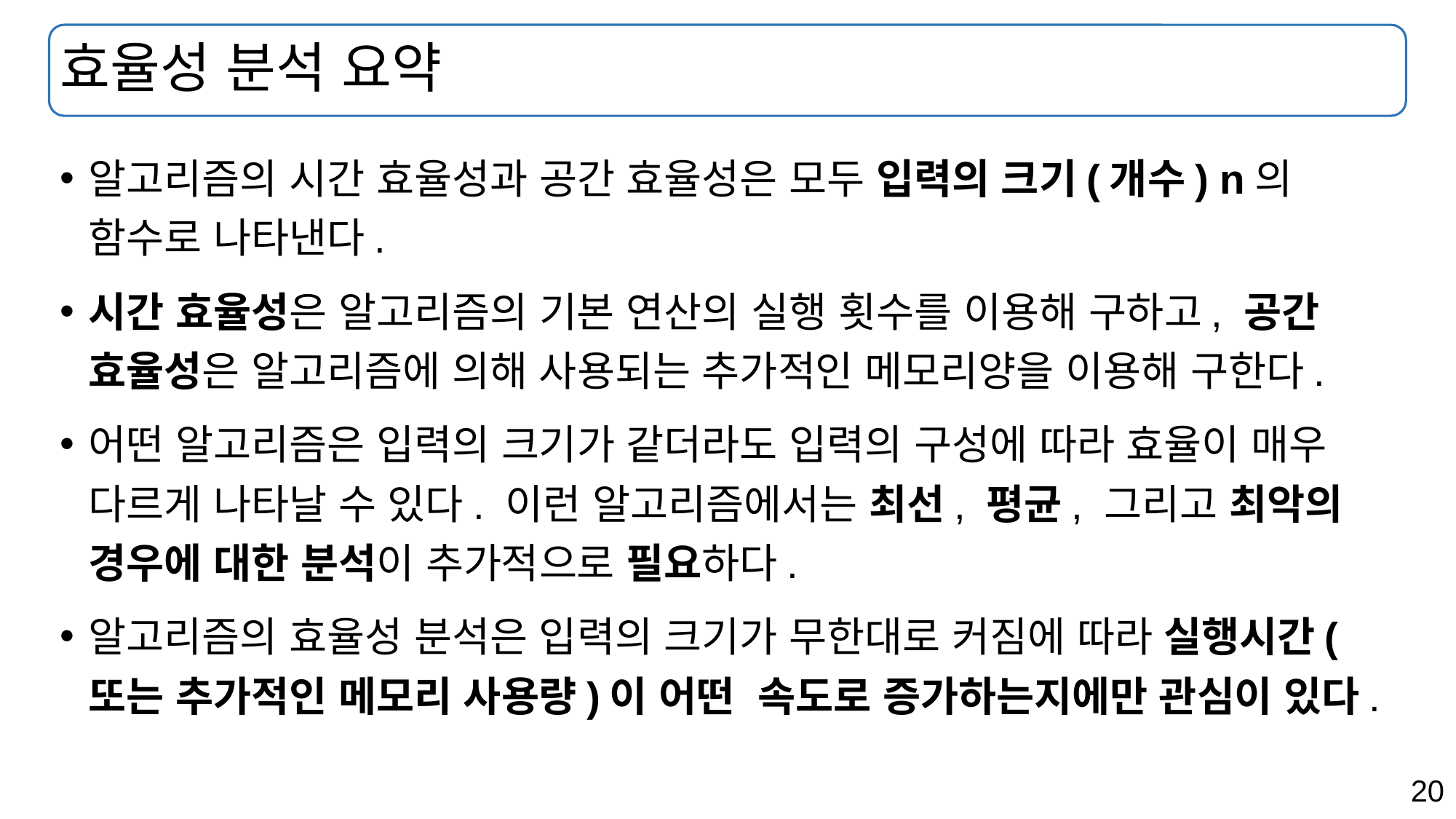

# 효율성 분석 요약
알고리즘의 시간 효율성과 공간 효율성은 모두 입력의 크기(개수) n의 함수로 나타낸다.
시간 효율성은 알고리즘의 기본 연산의 실행 횟수를 이용해 구하고, 공간 효율성은 알고리즘에 의해 사용되는 추가적인 메모리양을 이용해 구한다.
어떤 알고리즘은 입력의 크기가 같더라도 입력의 구성에 따라 효율이 매우 다르게 나타날 수 있다. 이런 알고리즘에서는 최선, 평균, 그리고 최악의 경우에 대한 분석이 추가적으로 필요하다.
알고리즘의 효율성 분석은 입력의 크기가 무한대로 커짐에 따라 실행시간(또는 추가적인 메모리 사용량)이 어떤  속도로 증가하는지에만 관심이 있다.